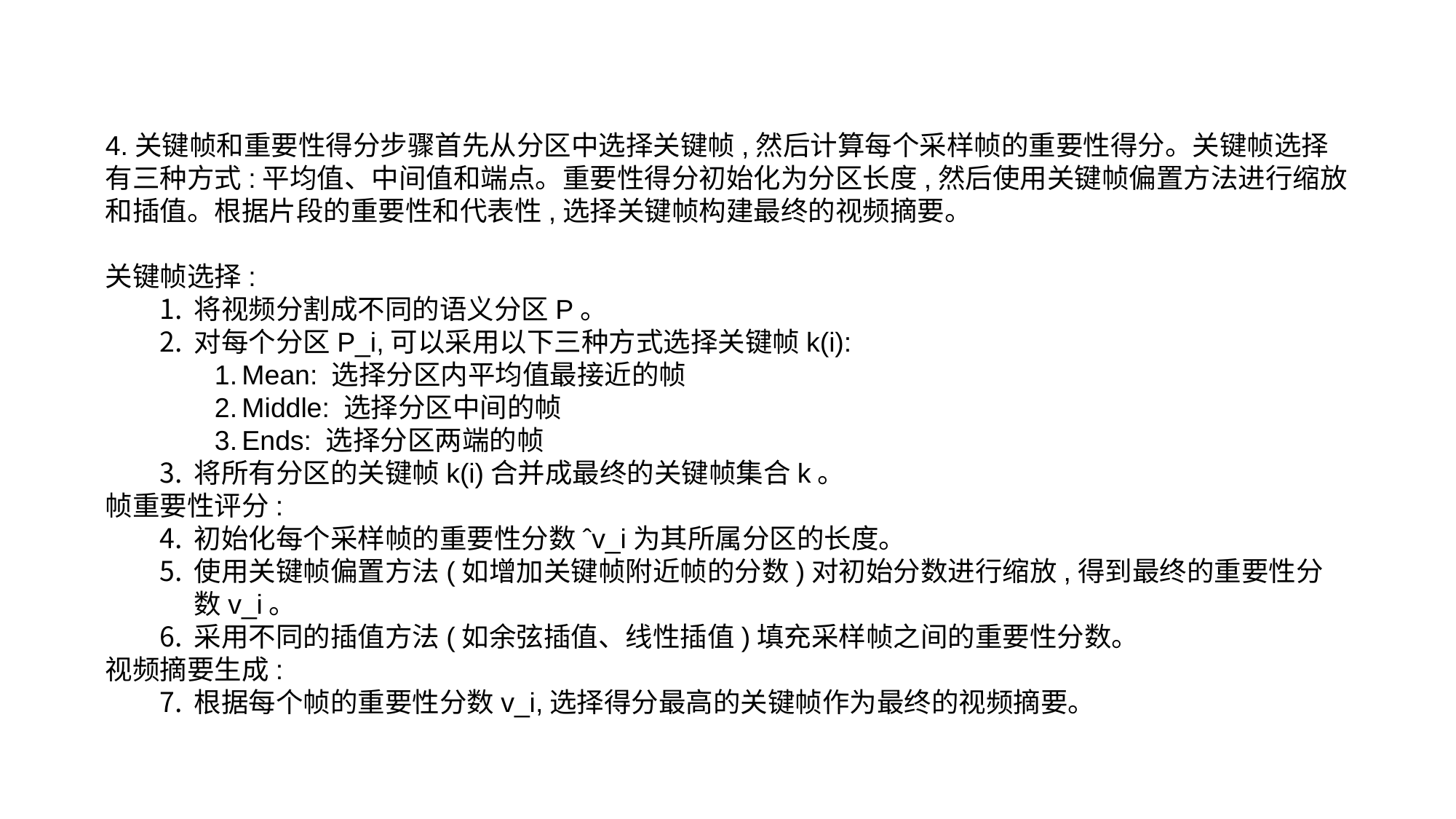

4.关键帧和重要性得分步骤首先从分区中选择关键帧,然后计算每个采样帧的重要性得分。关键帧选择有三种方式:平均值、中间值和端点。重要性得分初始化为分区长度,然后使用关键帧偏置方法进行缩放和插值。根据片段的重要性和代表性,选择关键帧构建最终的视频摘要。

关键帧选择:
将视频分割成不同的语义分区P。
对每个分区P_i,可以采用以下三种方式选择关键帧k(i):
Mean: 选择分区内平均值最接近的帧
Middle: 选择分区中间的帧
Ends: 选择分区两端的帧
将所有分区的关键帧k(i)合并成最终的关键帧集合k。
帧重要性评分:
初始化每个采样帧的重要性分数ˆv_i为其所属分区的长度。
使用关键帧偏置方法(如增加关键帧附近帧的分数)对初始分数进行缩放,得到最终的重要性分数v_i。
采用不同的插值方法(如余弦插值、线性插值)填充采样帧之间的重要性分数。
视频摘要生成:
根据每个帧的重要性分数v_i,选择得分最高的关键帧作为最终的视频摘要。